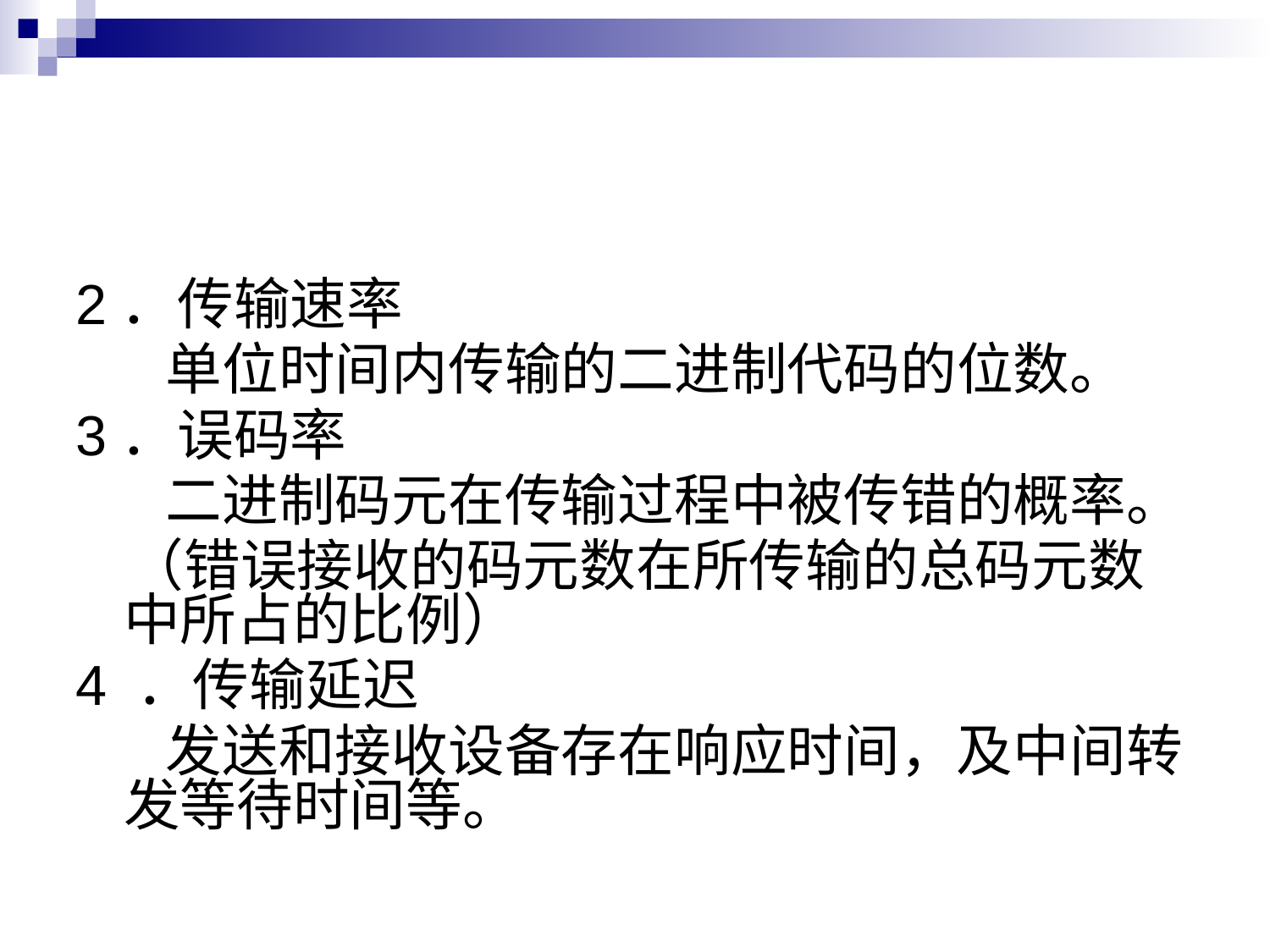

#
2．传输速率
      单位时间内传输的二进制代码的位数。
3．误码率
      二进制码元在传输过程中被传错的概率。
   （错误接收的码元数在所传输的总码元数中所占的比例）
4 ．传输延迟
      发送和接收设备存在响应时间，及中间转发等待时间等。